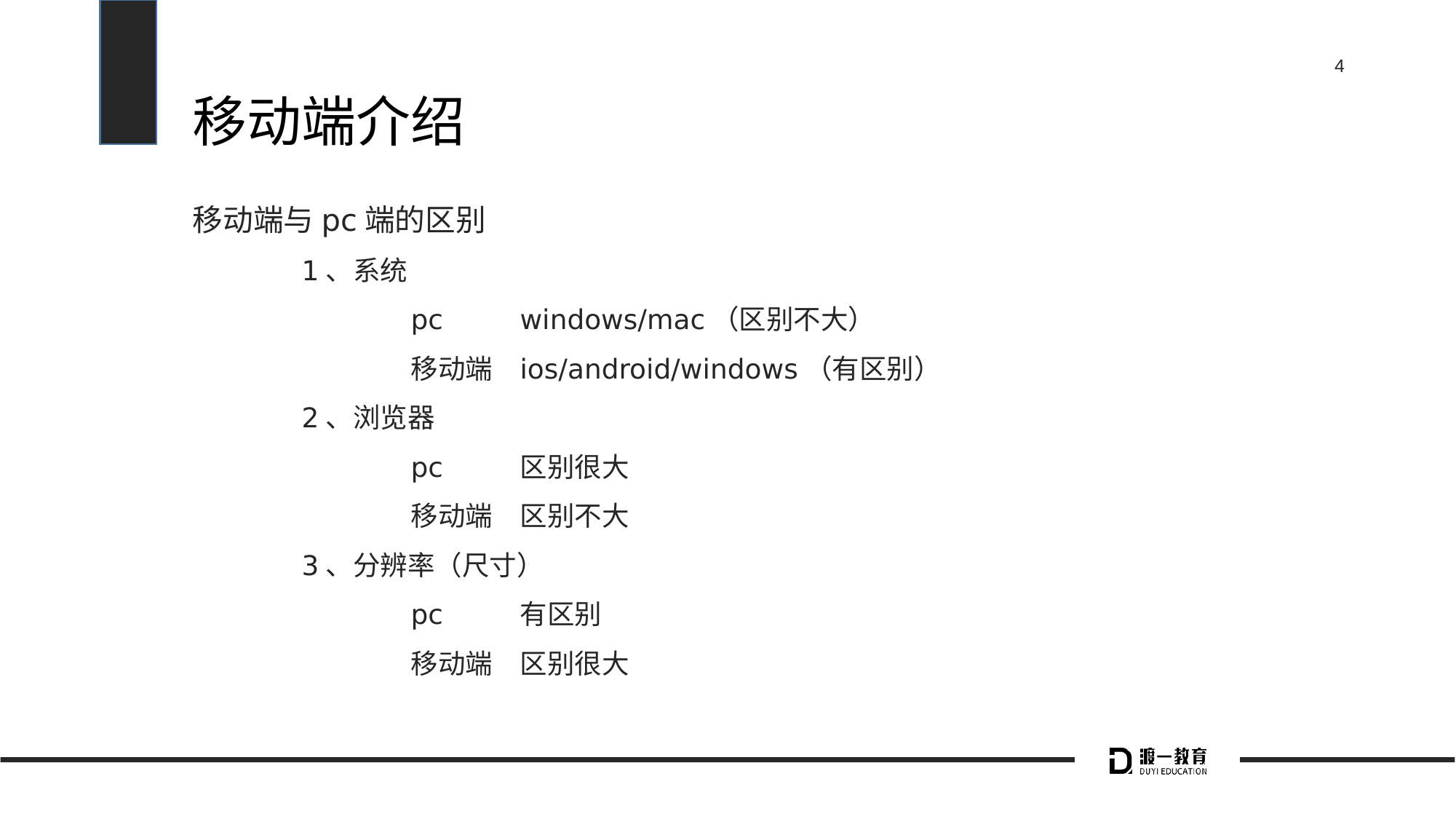

# 移动端介绍
移动端与pc端的区别
	1、系统
		pc	windows/mac（区别不大）
		移动端	ios/android/windows（有区别）
	2、浏览器
		pc	区别很大
		移动端	区别不大
	3、分辨率（尺寸）
		pc	有区别
		移动端	区别很大